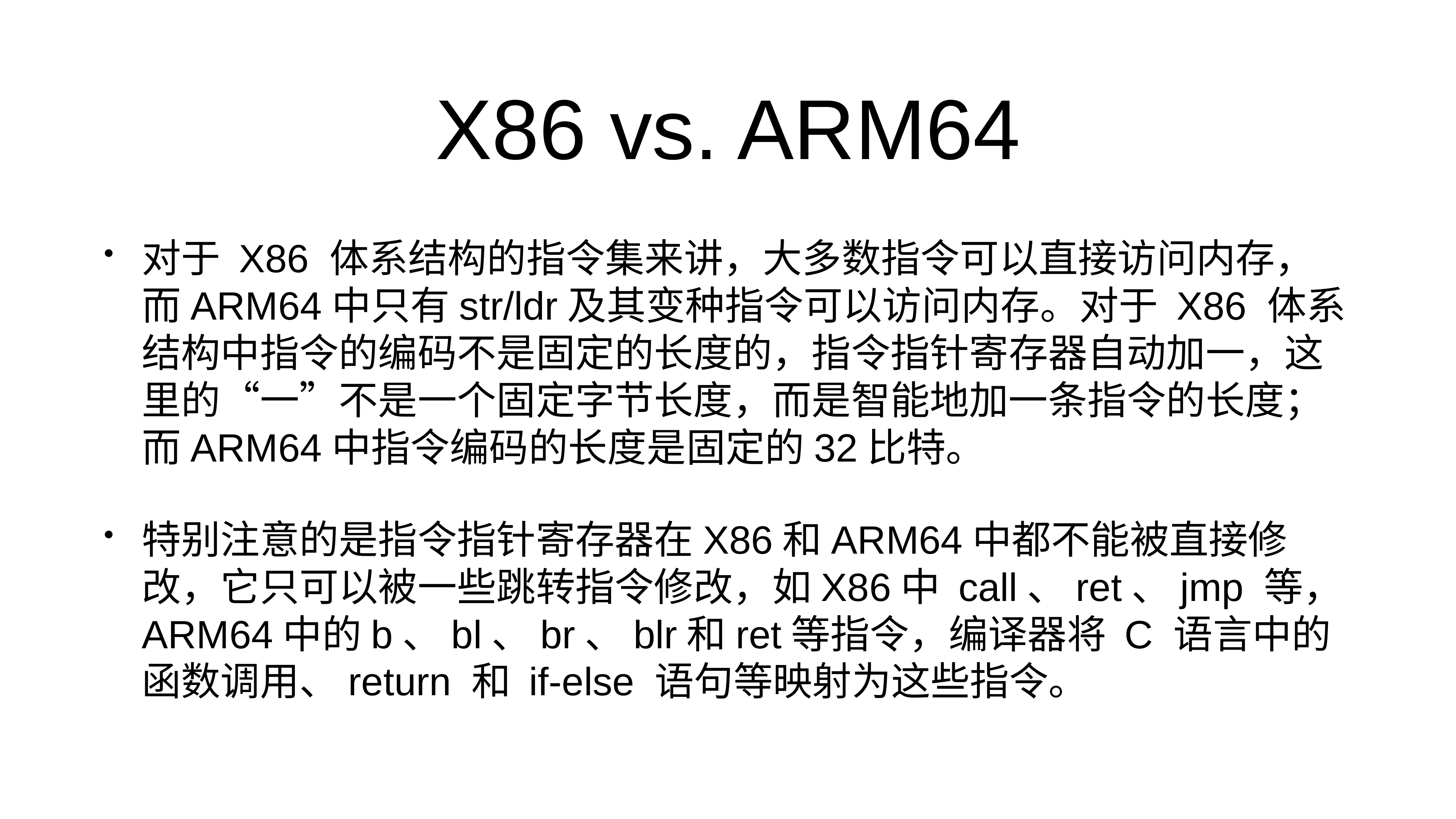

# X86 vs. ARM64
对于 X86 体系结构的指令集来讲，大多数指令可以直接访问内存，而ARM64中只有str/ldr及其变种指令可以访问内存。对于 X86 体系结构中指令的编码不是固定的长度的，指令指针寄存器自动加一，这里的“一”不是一个固定字节长度，而是智能地加一条指令的长度；而ARM64中指令编码的长度是固定的32比特。
特别注意的是指令指针寄存器在X86和ARM64中都不能被直接修改，它只可以被一些跳转指令修改，如X86中 call、ret、jmp 等，ARM64中的b、bl、br、blr和ret等指令，编译器将 C 语言中的函数调用、return 和 if-else 语句等映射为这些指令。